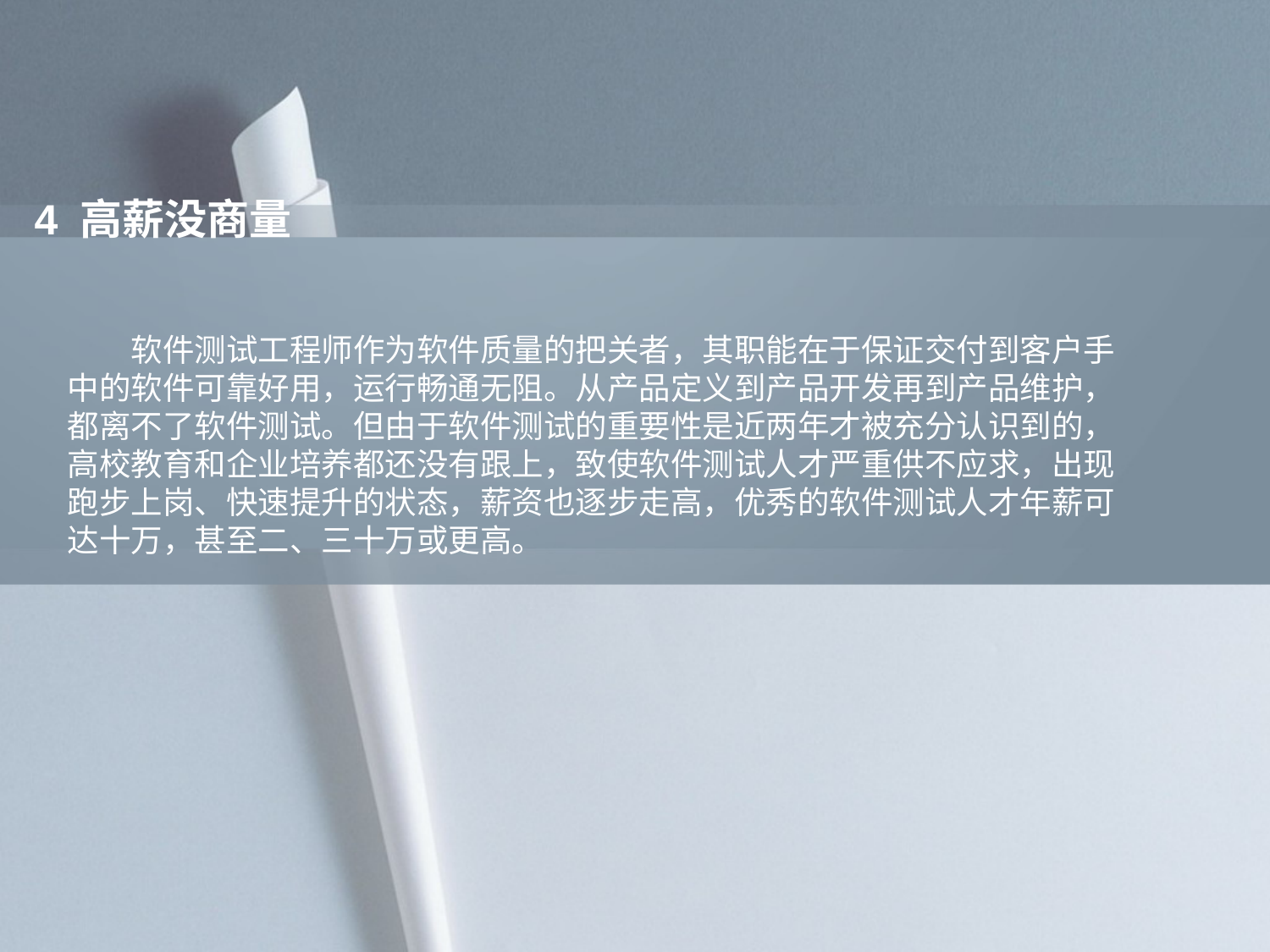

4 高薪没商量
　　软件测试工程师作为软件质量的把关者，其职能在于保证交付到客户手中的软件可靠好用，运行畅通无阻。从产品定义到产品开发再到产品维护，都离不了软件测试。但由于软件测试的重要性是近两年才被充分认识到的，高校教育和企业培养都还没有跟上，致使软件测试人才严重供不应求，出现跑步上岗、快速提升的状态，薪资也逐步走高，优秀的软件测试人才年薪可达十万，甚至二、三十万或更高。